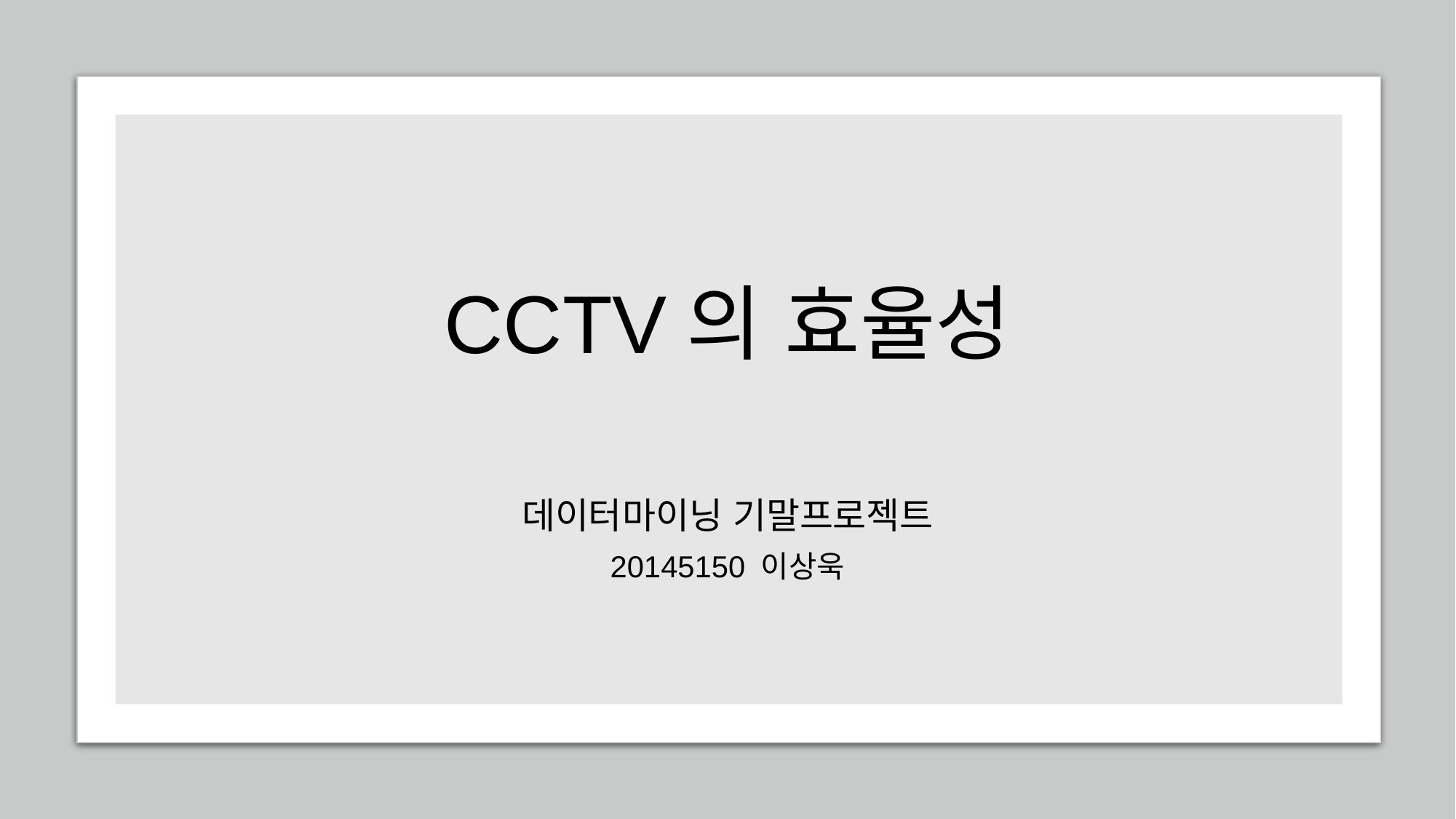

# CCTV의 효율성
데이터마이닝 기말프로젝트
20145150 이상욱